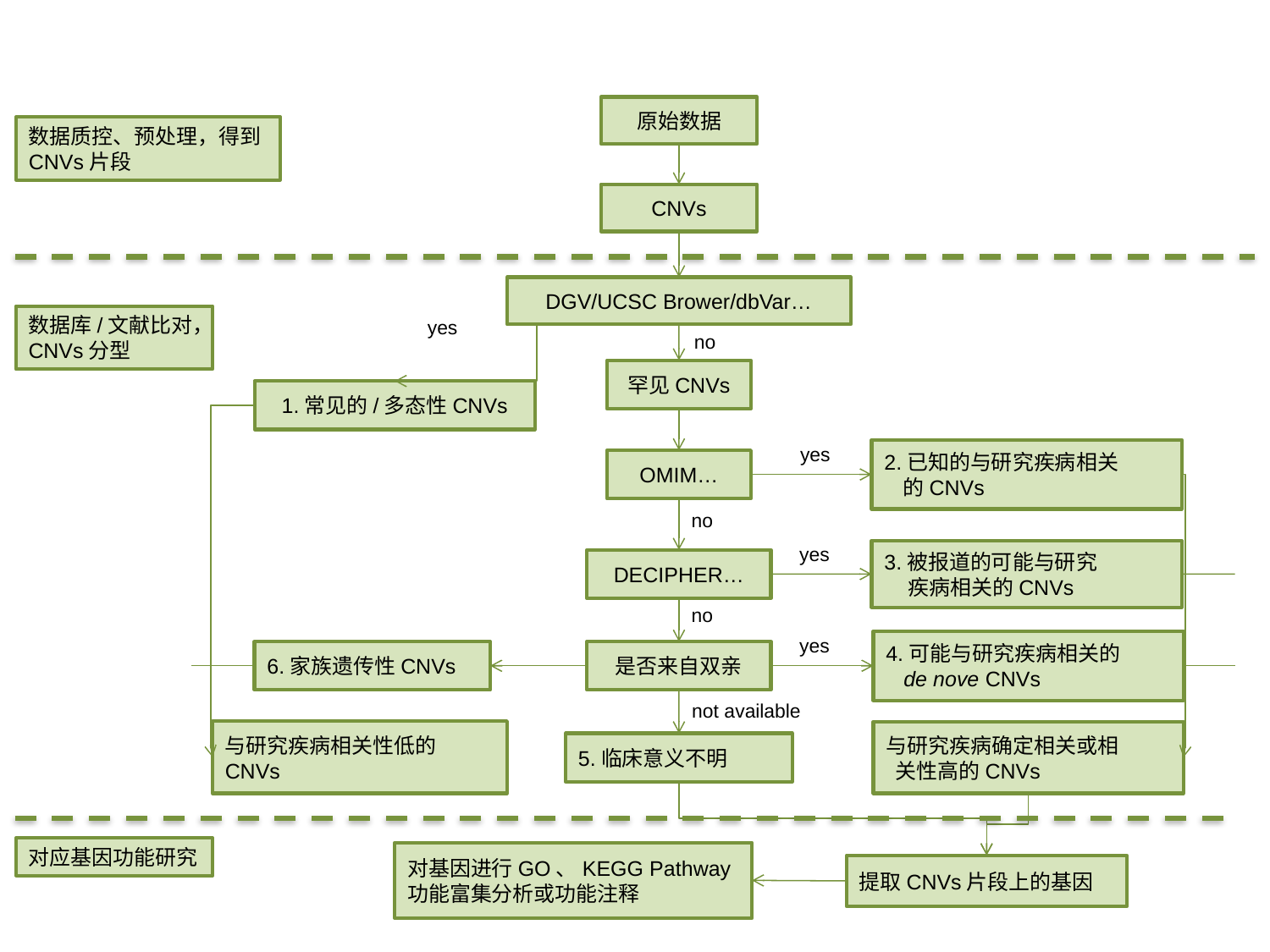

原始数据
数据质控、预处理，得到CNVs片段
CNVs
DGV/UCSC Brower/dbVar…
数据库/文献比对，CNVs分型
yes
no
罕见CNVs
1.常见的/多态性CNVs
yes
2.已知的与研究疾病相关
   的CNVs
OMIM…
no
yes
3.被报道的可能与研究
    疾病相关的CNVs
DECIPHER…
no
yes
4.可能与研究疾病相关的
   de nove CNVs
6.家族遗传性CNVs
是否来自双亲
not available
与研究疾病相关性低的CNVs
与研究疾病确定相关或相
 关性高的CNVs
5.临床意义不明
对应基因功能研究
对基因进行GO、KEGG Pathway功能富集分析或功能注释
提取CNVs片段上的基因